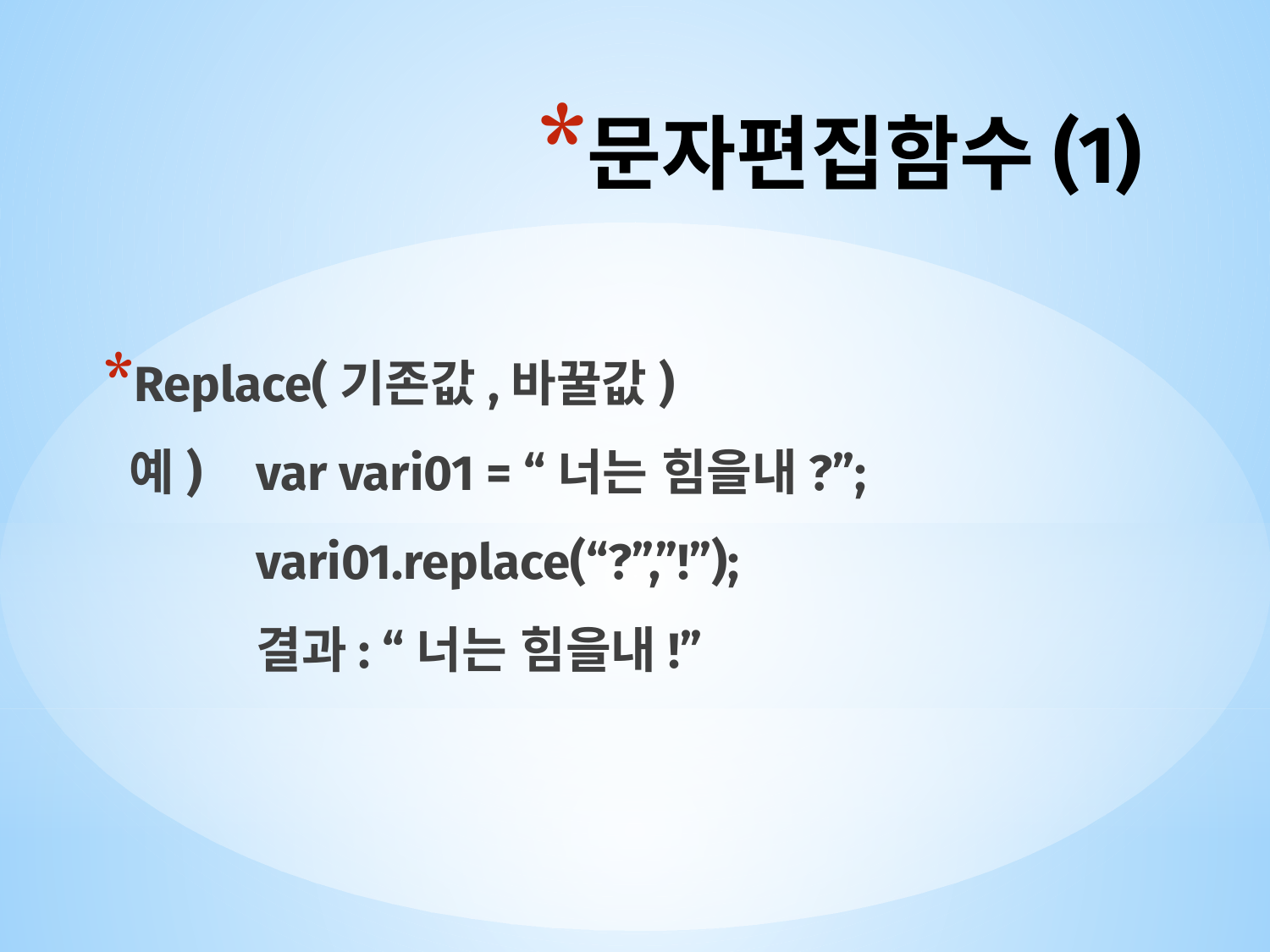

# 문자편집함수(1)
Replace(기존값,바꿀값)
예) 	var vari01 = “너는 힘을내?”;
	vari01.replace(“?”,”!”);
	결과: “너는 힘을내!”